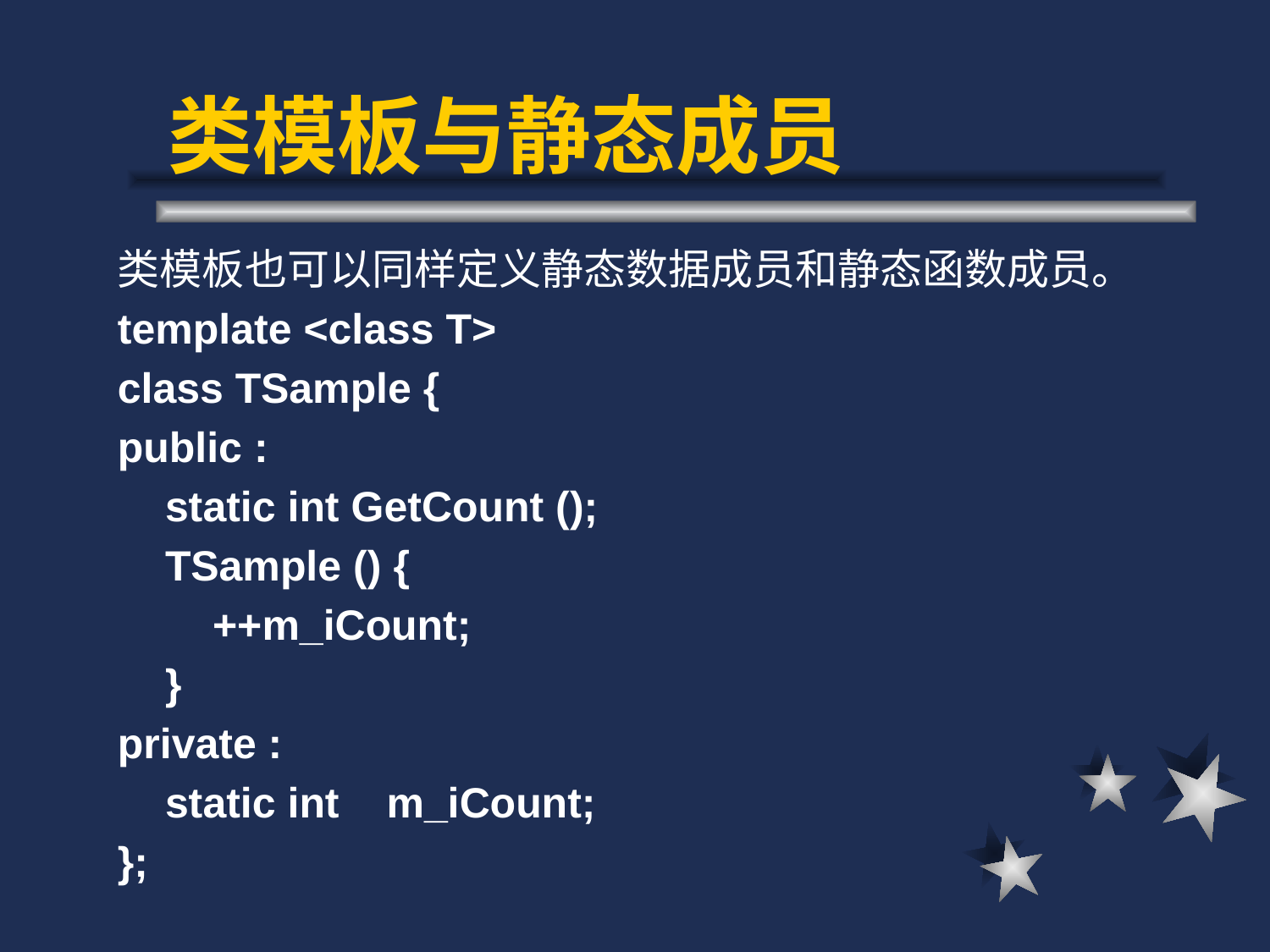

# 类模板与静态成员
类模板也可以同样定义静态数据成员和静态函数成员。
template <class T>
class TSample {
public :
    static int GetCount ();
    TSample () {
        ++m_iCount;
    }
private :
    static int    m_iCount;
};